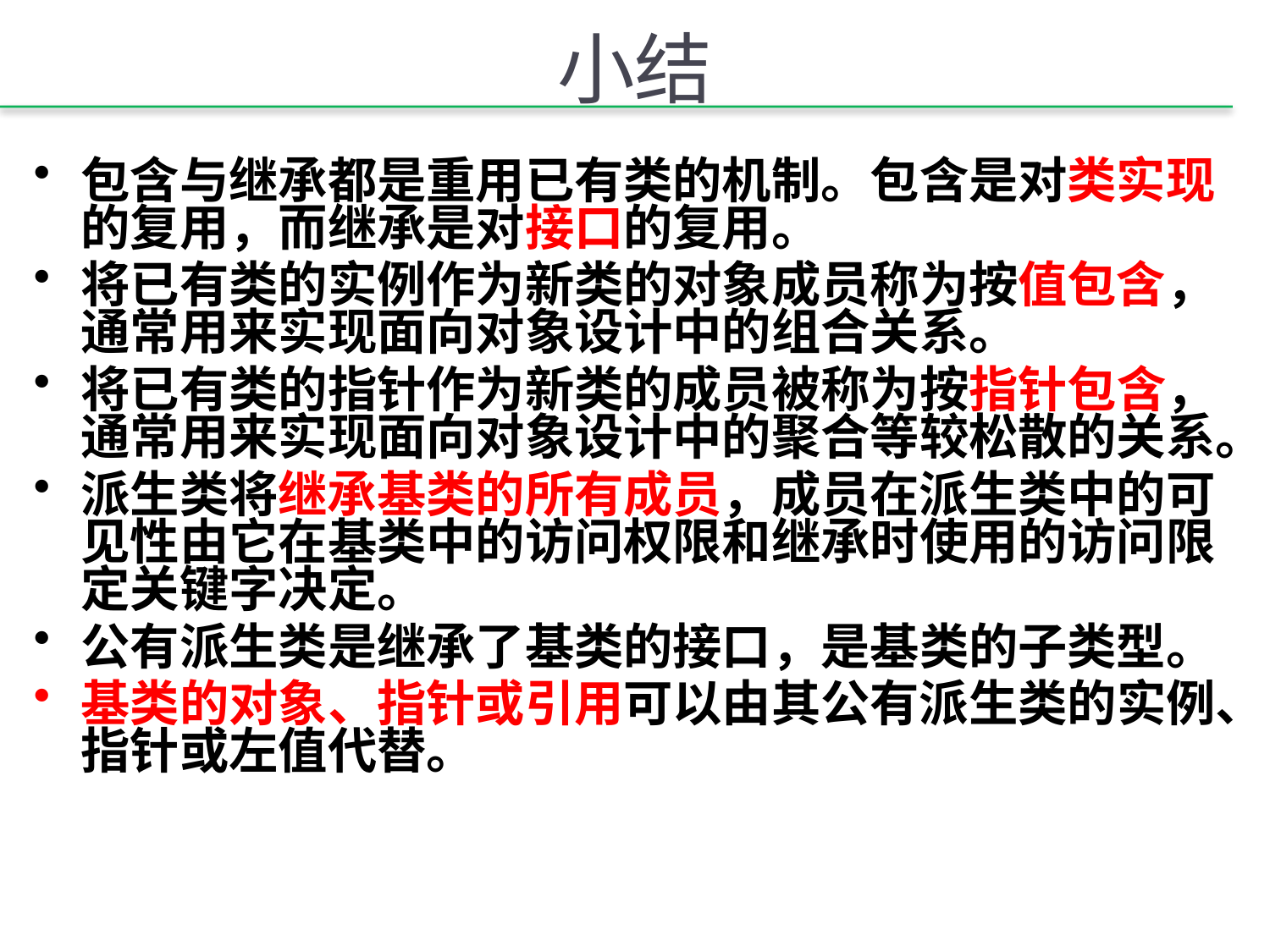

# 小结
包含与继承都是重用已有类的机制。包含是对类实现的复用，而继承是对接口的复用。
将已有类的实例作为新类的对象成员称为按值包含，通常用来实现面向对象设计中的组合关系。
将已有类的指针作为新类的成员被称为按指针包含，通常用来实现面向对象设计中的聚合等较松散的关系。
派生类将继承基类的所有成员，成员在派生类中的可见性由它在基类中的访问权限和继承时使用的访问限定关键字决定。
公有派生类是继承了基类的接口，是基类的子类型。
基类的对象、指针或引用可以由其公有派生类的实例、指针或左值代替。